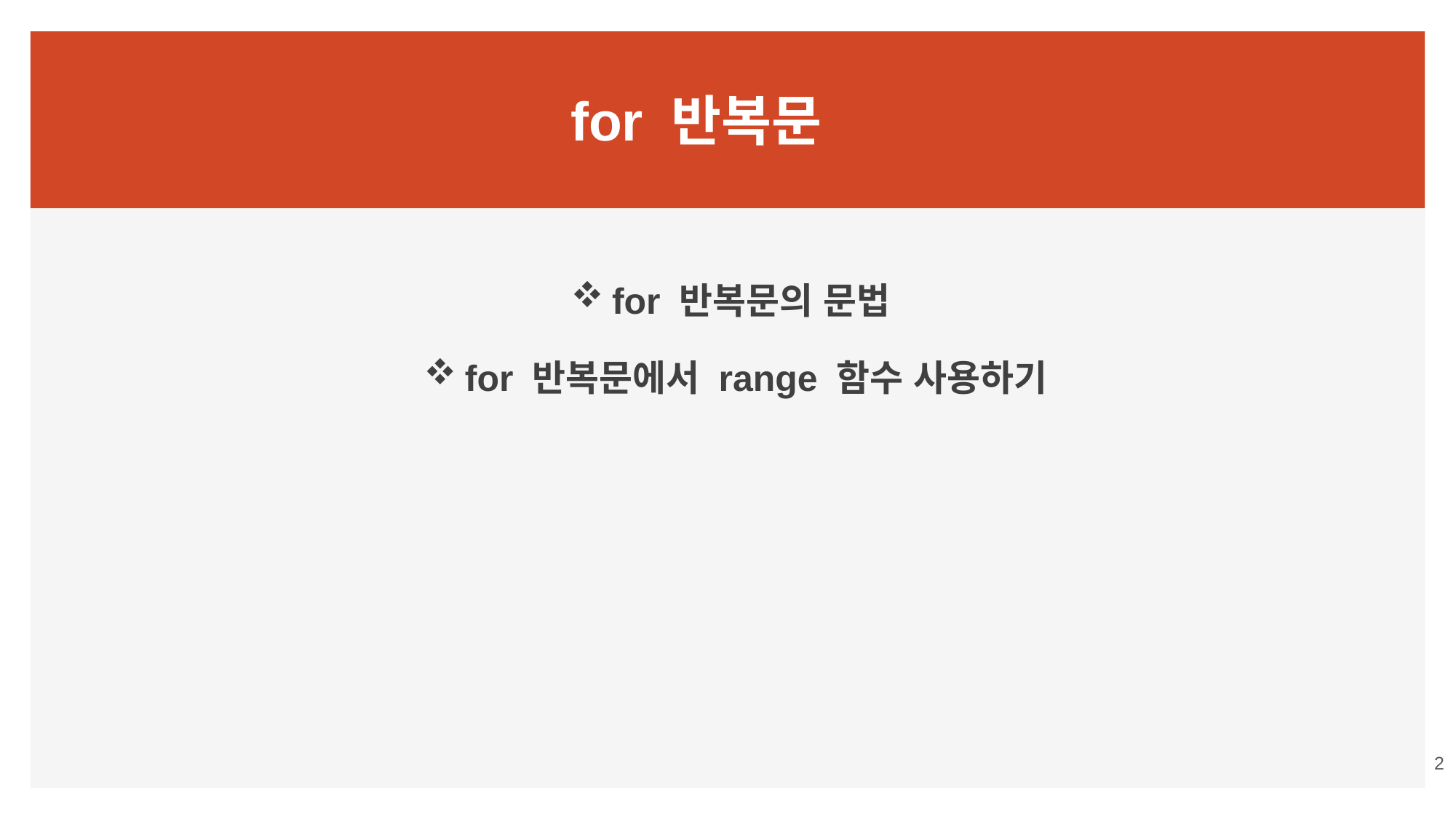

# for 반복문
for 반복문의 문법
for 반복문에서 range 함수 사용하기
2